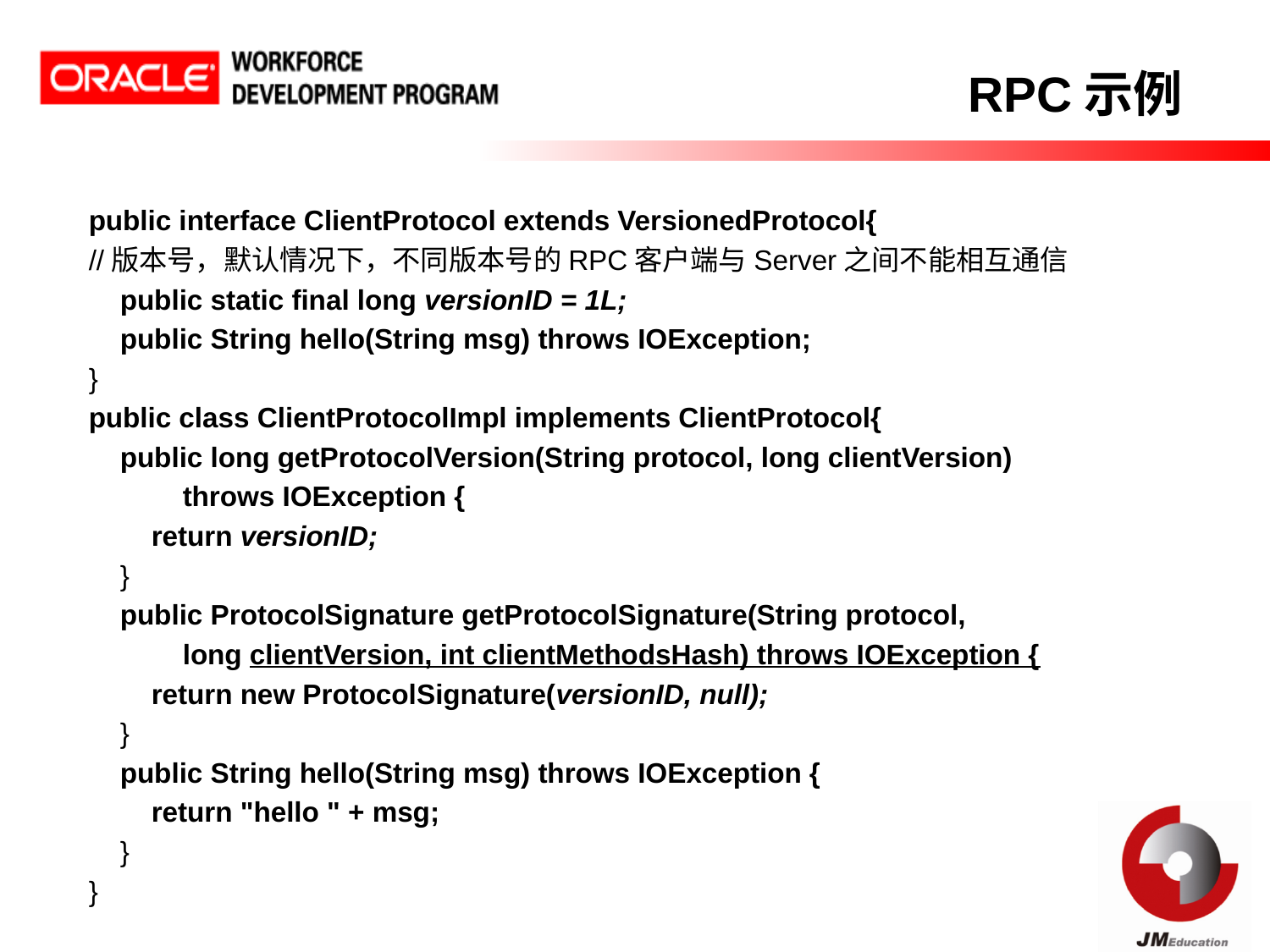

# RPC示例
public interface ClientProtocol extends VersionedProtocol{
//版本号，默认情况下，不同版本号的RPC客户端与Server之间不能相互通信
    public static final long versionID = 1L;
    public String hello(String msg) throws IOException;
}
public class ClientProtocolImpl implements ClientProtocol{
    public long getProtocolVersion(String protocol, long clientVersion)
            throws IOException {
        return versionID;
    }
    public ProtocolSignature getProtocolSignature(String protocol,
            long clientVersion, int clientMethodsHash) throws IOException {
        return new ProtocolSignature(versionID, null);
    }
    public String hello(String msg) throws IOException {
        return "hello " + msg;
    }
}